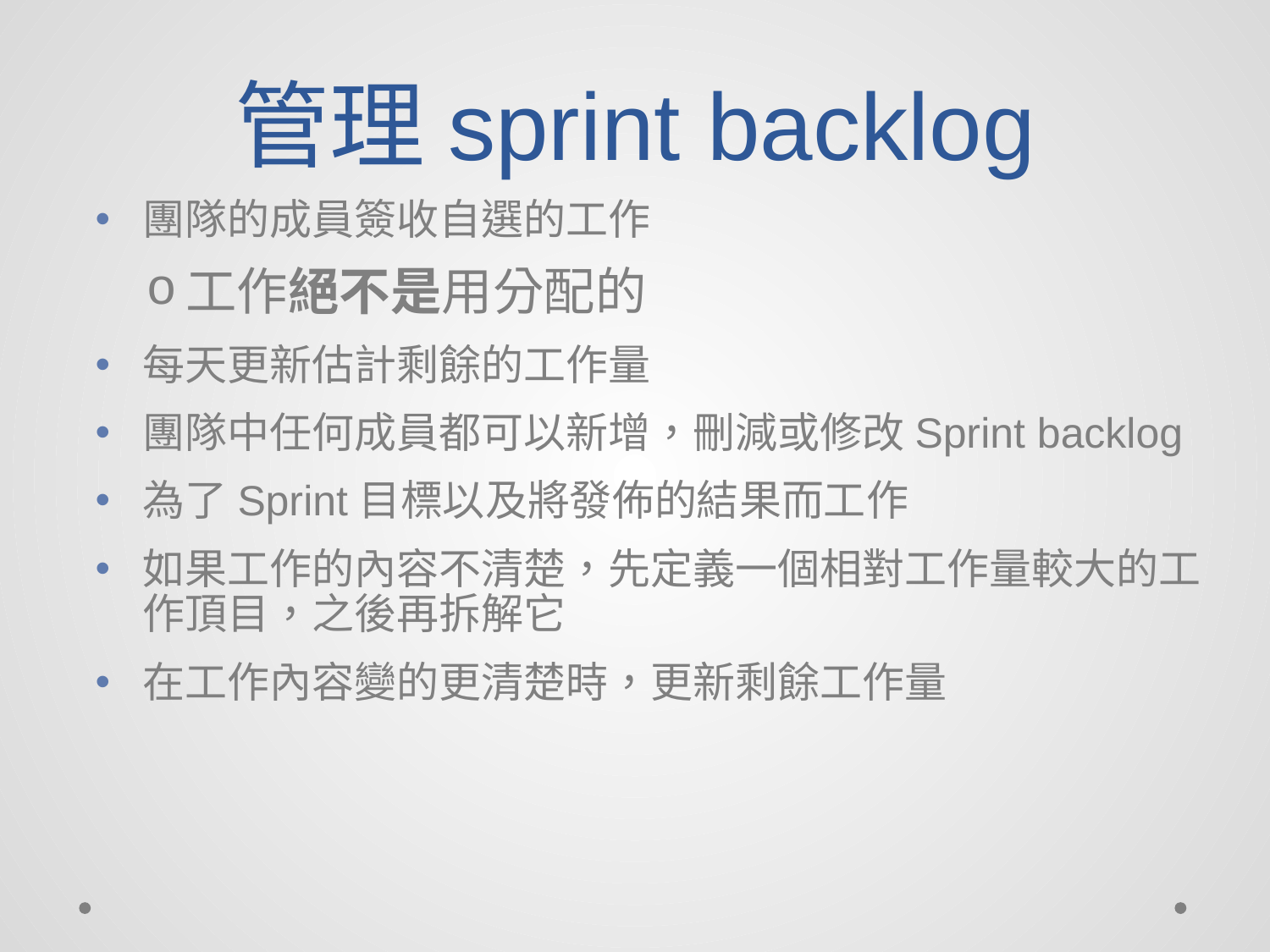

# 管理sprint backlog
團隊的成員簽收自選的工作
工作絕不是用分配的
每天更新估計剩餘的工作量
團隊中任何成員都可以新增，刪減或修改Sprint backlog
為了Sprint目標以及將發佈的結果而工作
如果工作的內容不清楚，先定義一個相對工作量較大的工作頂目，之後再拆解它
在工作內容變的更清楚時，更新剩餘工作量